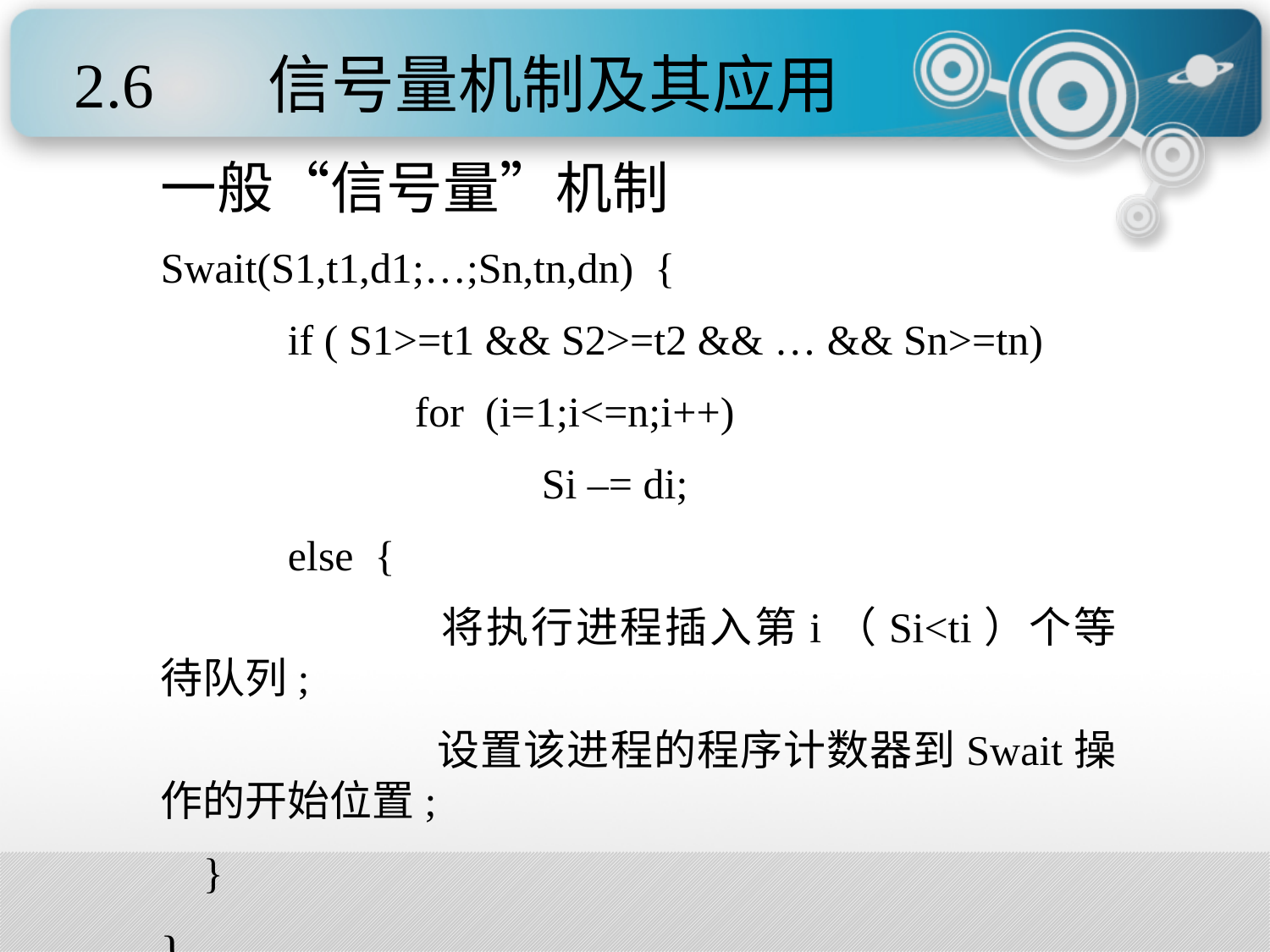

2.6	    信号量机制及其应用
一般“信号量”机制
Swait(S1,t1,d1;…;Sn,tn,dn)  {
	if ( S1>=t1 && S2>=t2 && … && Sn>=tn)
		for  (i=1;i<=n;i++)
			Si –= di;
	else  {
		 将执行进程插入第i（Si<ti）个等待队列;
		 设置该进程的程序计数器到Swait操作的开始位置;
    }
}